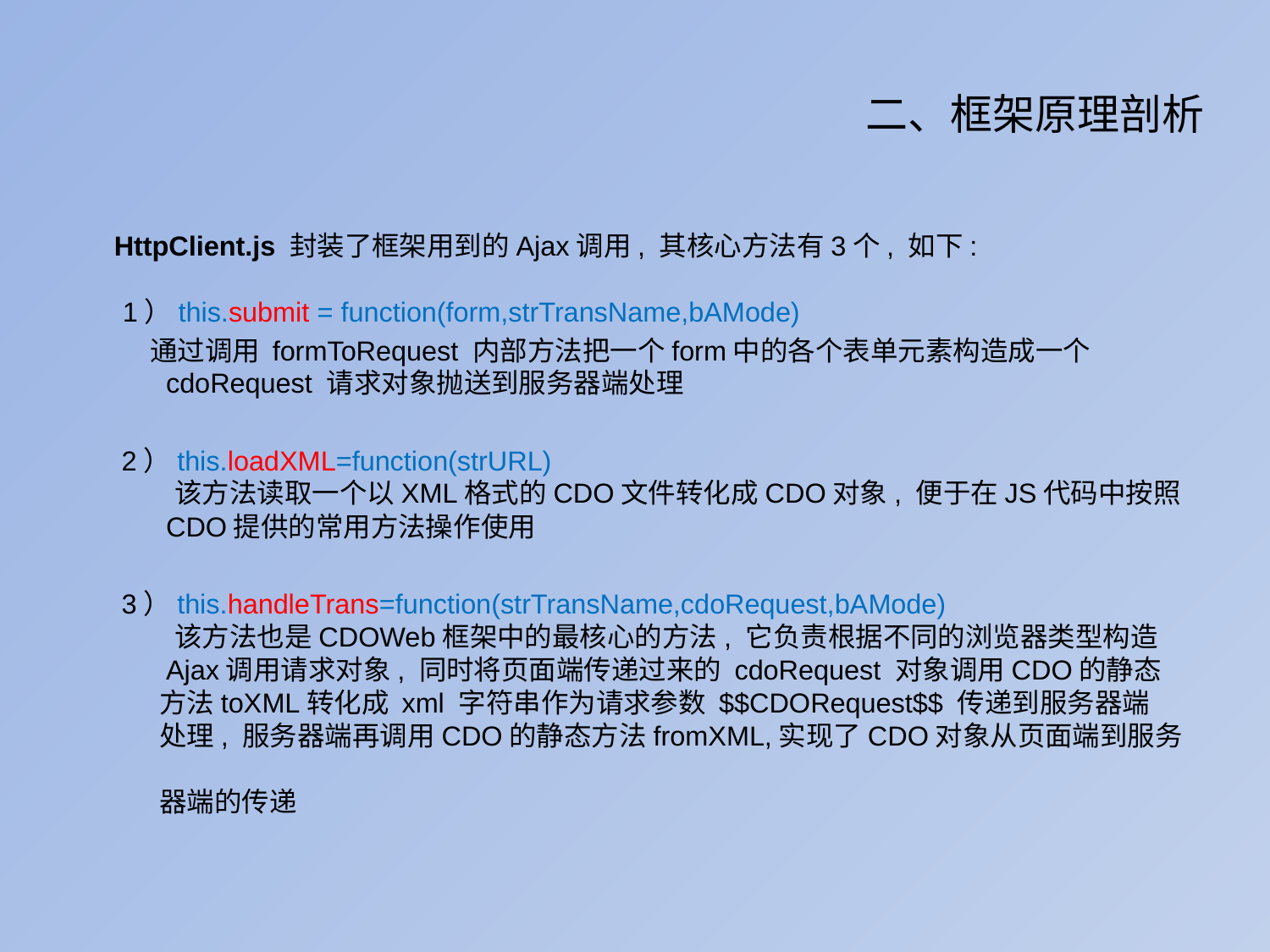

二、框架原理剖析
     HttpClient.js 封装了框架用到的Ajax调用, 其核心方法有3个, 如下:
1）this.submit = function(form,strTransName,bAMode)
           通过调用 formToRequest 内部方法把一个form中的各个表单元素构造成一个
      cdoRequest 请求对象抛送到服务器端处理

      2）this.loadXML=function(strURL)
      该方法读取一个以XML格式的CDO文件转化成CDO对象, 便于在JS代码中按照
      CDO提供的常用方法操作使用

      3）this.handleTrans=function(strTransName,cdoRequest,bAMode)
      该方法也是CDOWeb框架中的最核心的方法, 它负责根据不同的浏览器类型构造
      Ajax调用请求对象, 同时将页面端传递过来的 cdoRequest 对象调用CDO的静态
      方法toXML转化成 xml 字符串作为请求参数 $$CDORequest$$ 传递到服务器端
      处理, 服务器端再调用CDO的静态方法fromXML,实现了CDO对象从页面端到服务
      器端的传递